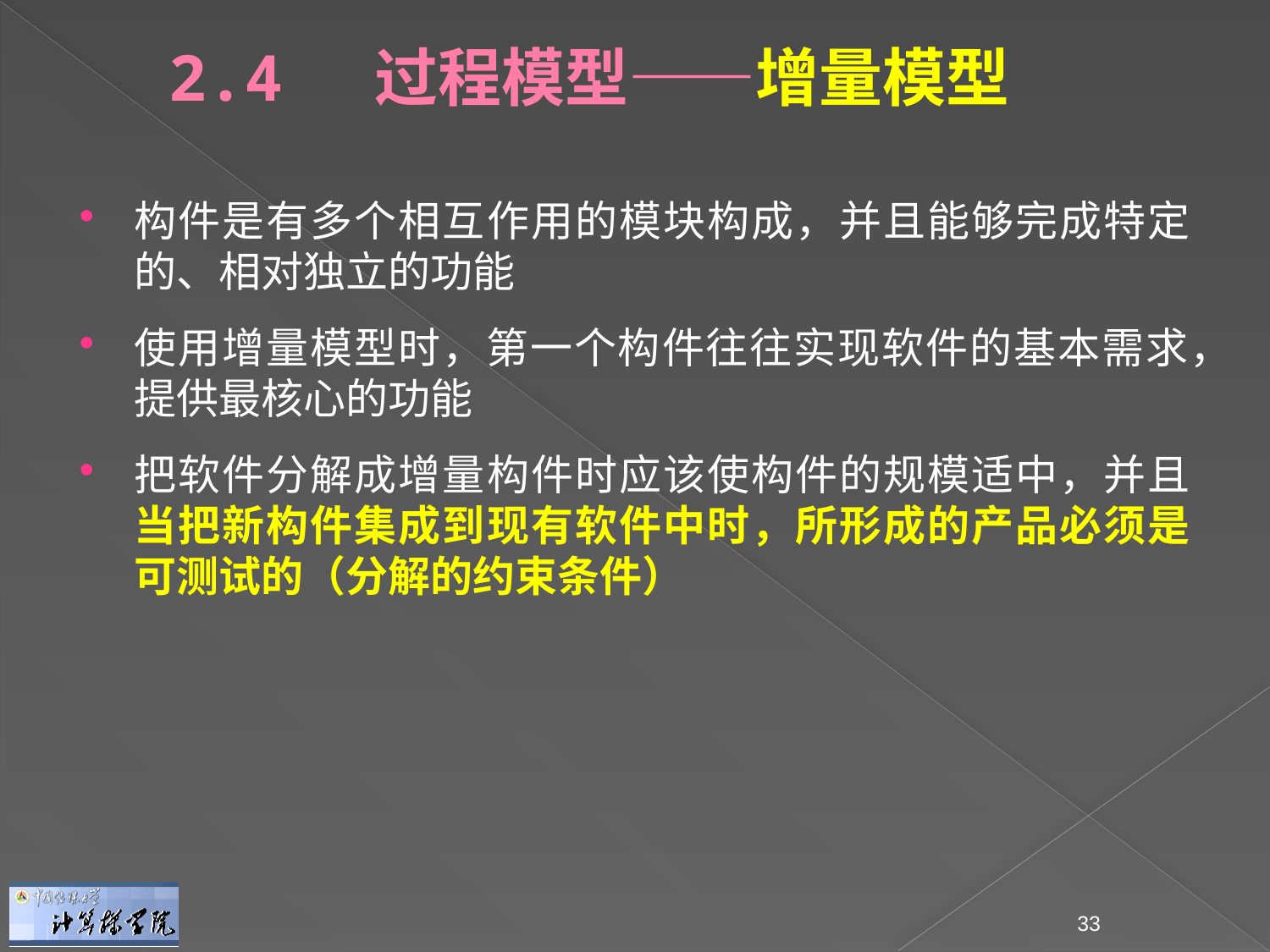

2.4  过程模型——增量模型
构件是有多个相互作用的模块构成，并且能够完成特定的、相对独立的功能
使用增量模型时，第一个构件往往实现软件的基本需求，提供最核心的功能
把软件分解成增量构件时应该使构件的规模适中，并且当把新构件集成到现有软件中时，所形成的产品必须是可测试的（分解的约束条件）

33